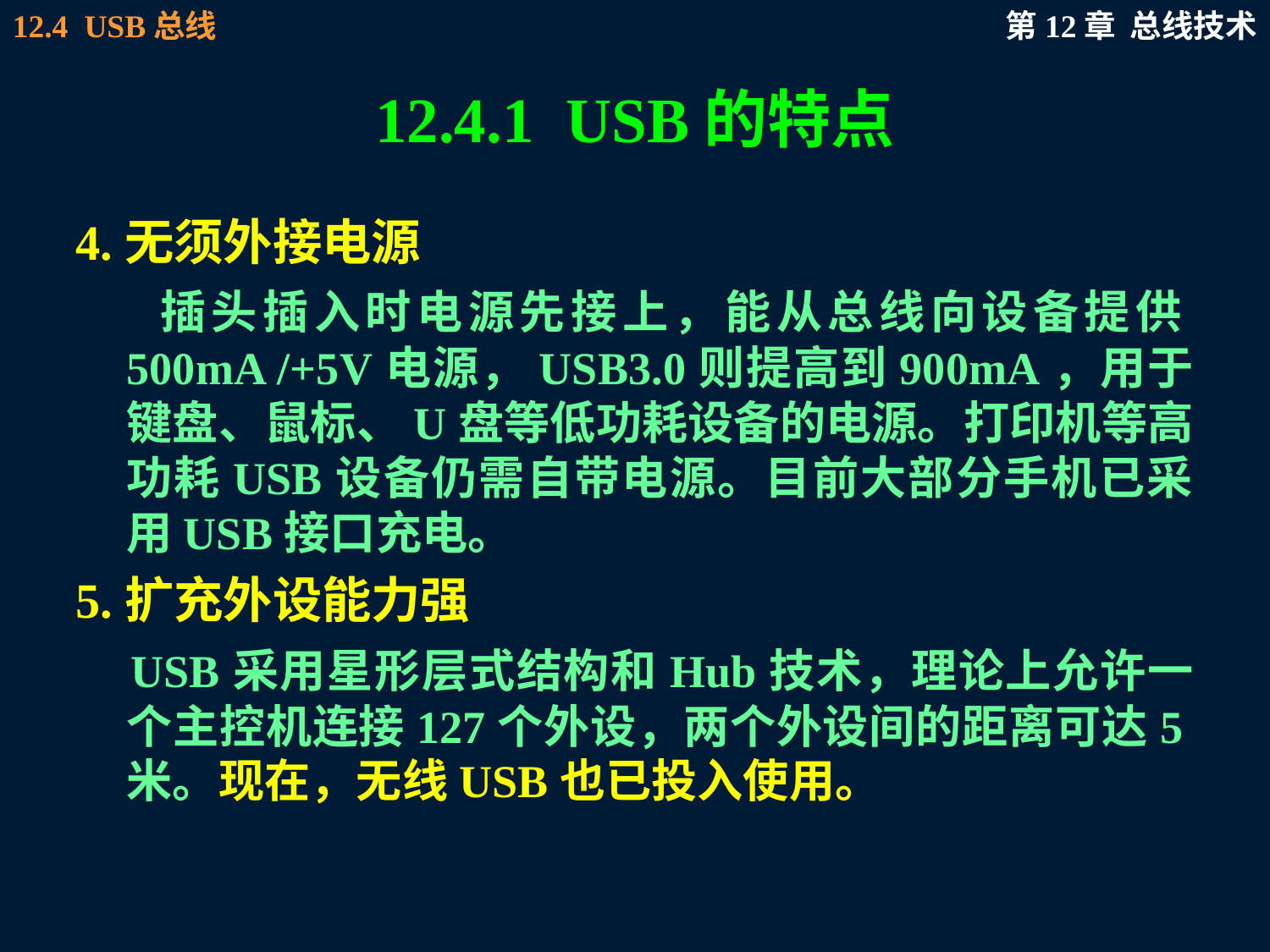

# 12.4.1  USB的特点
4.无须外接电源
    插头插入时电源先接上，能从总线向设备提供500mA /+5V电源，USB3.0则提高到900mA，用于键盘、鼠标、U盘等低功耗设备的电源。打印机等高功耗USB设备仍需自带电源。目前大部分手机已采用USB接口充电。
5.扩充外设能力强
    USB采用星形层式结构和Hub技术，理论上允许一个主控机连接127个外设，两个外设间的距离可达5米。现在，无线USB也已投入使用。